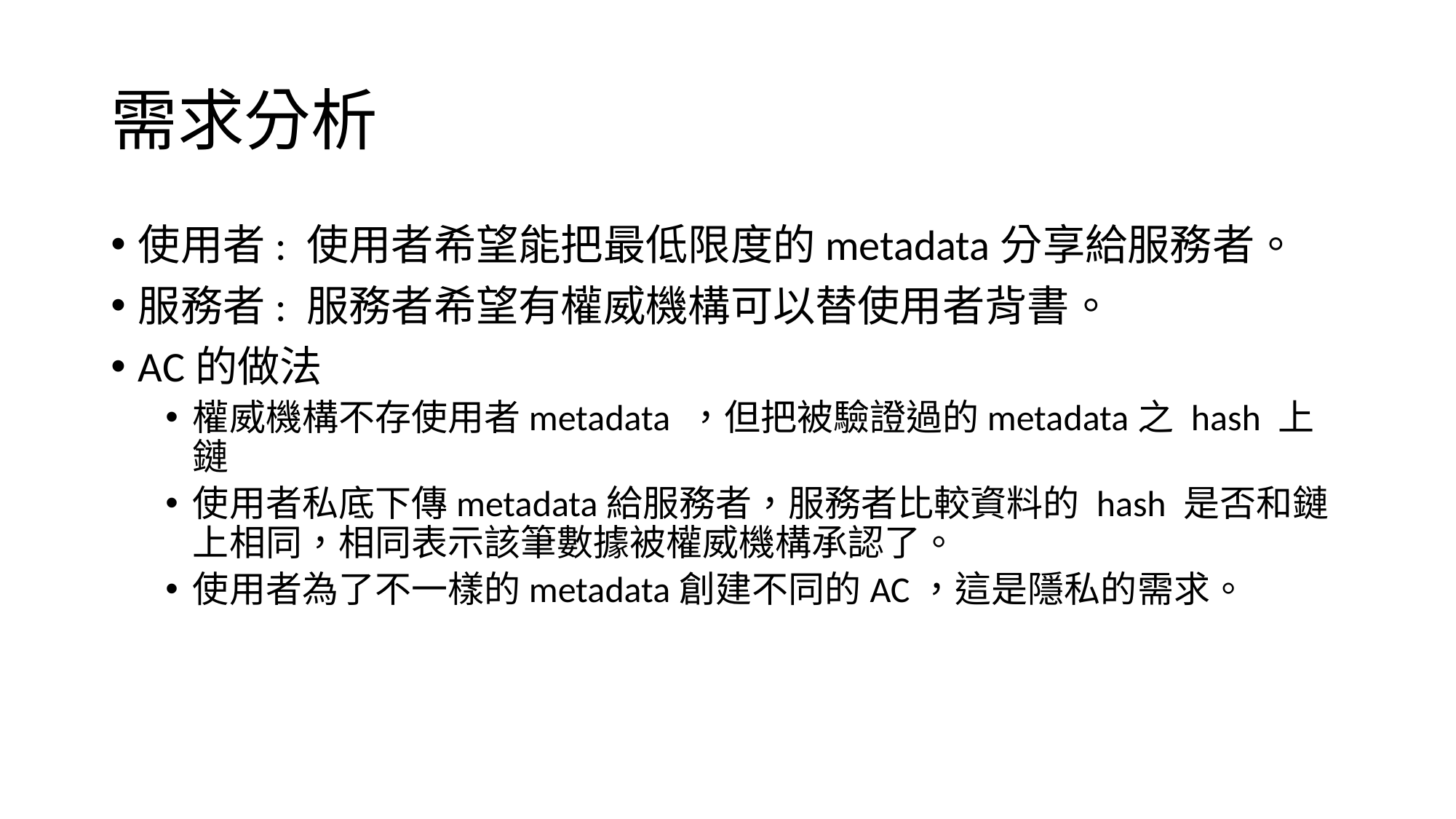

# 需求分析
使用者: 使用者希望能把最低限度的metadata分享給服務者。
服務者: 服務者希望有權威機構可以替使用者背書。
AC的做法
權威機構不存使用者metadata ，但把被驗證過的metadata之 hash 上鏈
使用者私底下傳metadata給服務者，服務者比較資料的 hash 是否和鏈上相同，相同表示該筆數據被權威機構承認了。
使用者為了不一樣的metadata創建不同的AC，這是隱私的需求。